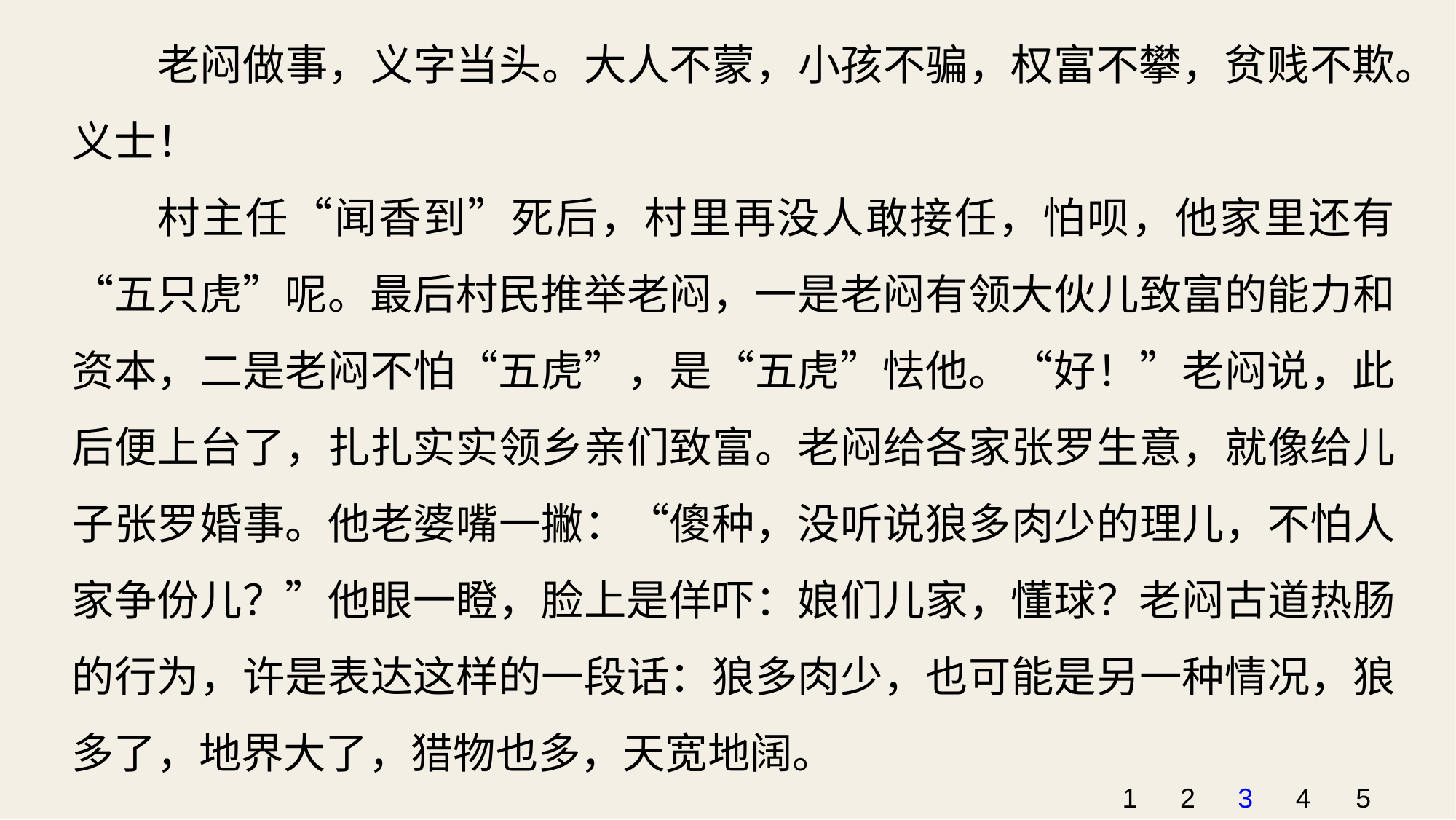

老闷做事，义字当头。大人不蒙，小孩不骗，权富不攀，贫贱不欺。义士！
村主任“闻香到”死后，村里再没人敢接任，怕呗，他家里还有“五只虎”呢。最后村民推举老闷，一是老闷有领大伙儿致富的能力和资本，二是老闷不怕“五虎”，是“五虎”怯他。“好！”老闷说，此后便上台了，扎扎实实领乡亲们致富。老闷给各家张罗生意，就像给儿子张罗婚事。他老婆嘴一撇：“傻种，没听说狼多肉少的理儿，不怕人家争份儿？”他眼一瞪，脸上是佯吓：娘们儿家，懂球？老闷古道热肠的行为，许是表达这样的一段话：狼多肉少，也可能是另一种情况，狼多了，地界大了，猎物也多，天宽地阔。
1
2
3
4
5